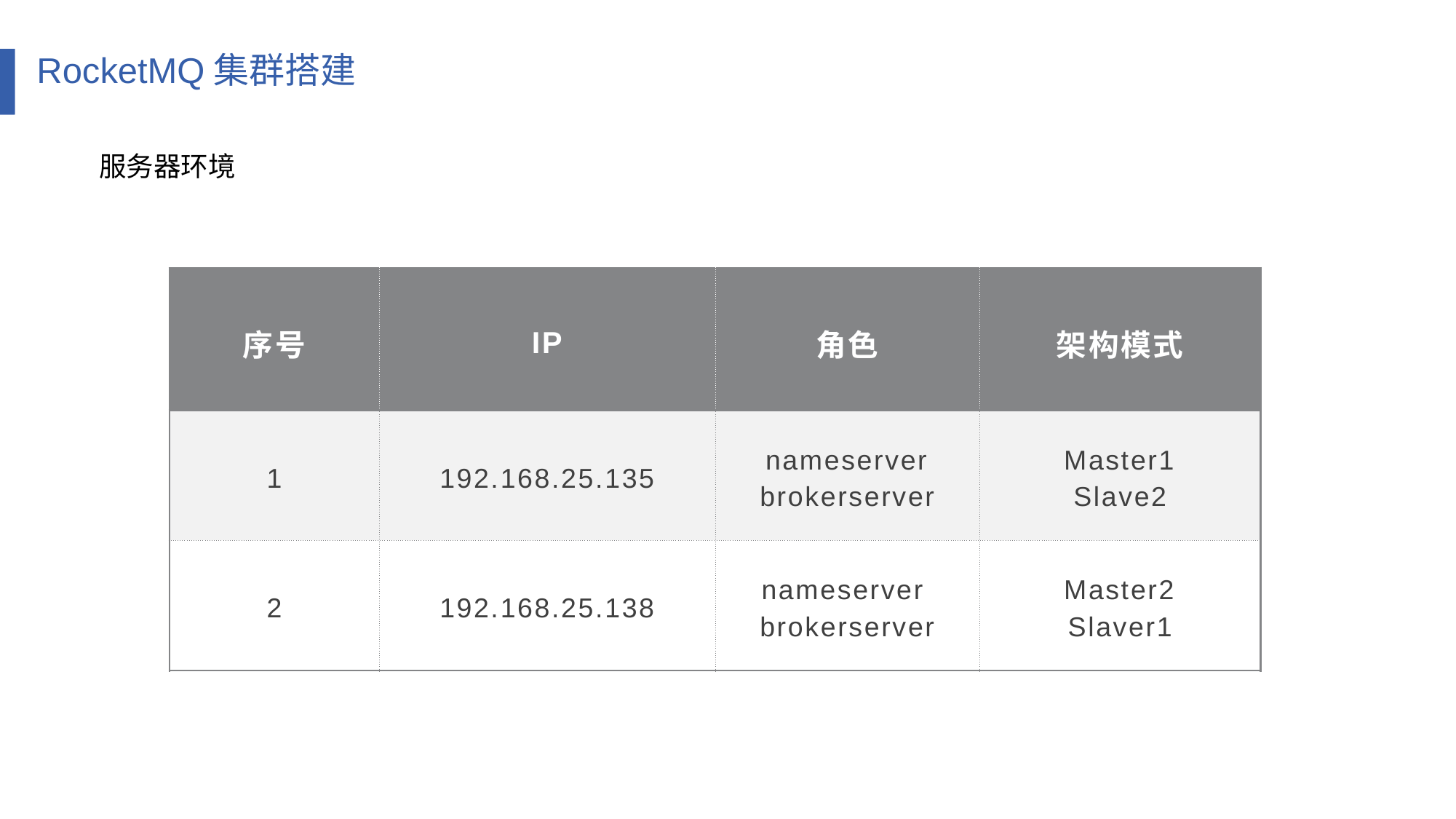

RocketMQ集群搭建
服务器环境

| 序号 | IP | 角色 | 架构模式 |
| --- | --- | --- | --- |
| 1 | 192.168.25.135 | nameserver brokerserver | Master1 Slave2 |
| 2 | 192.168.25.138 | nameserver brokerserver | Master2 Slaver1 |